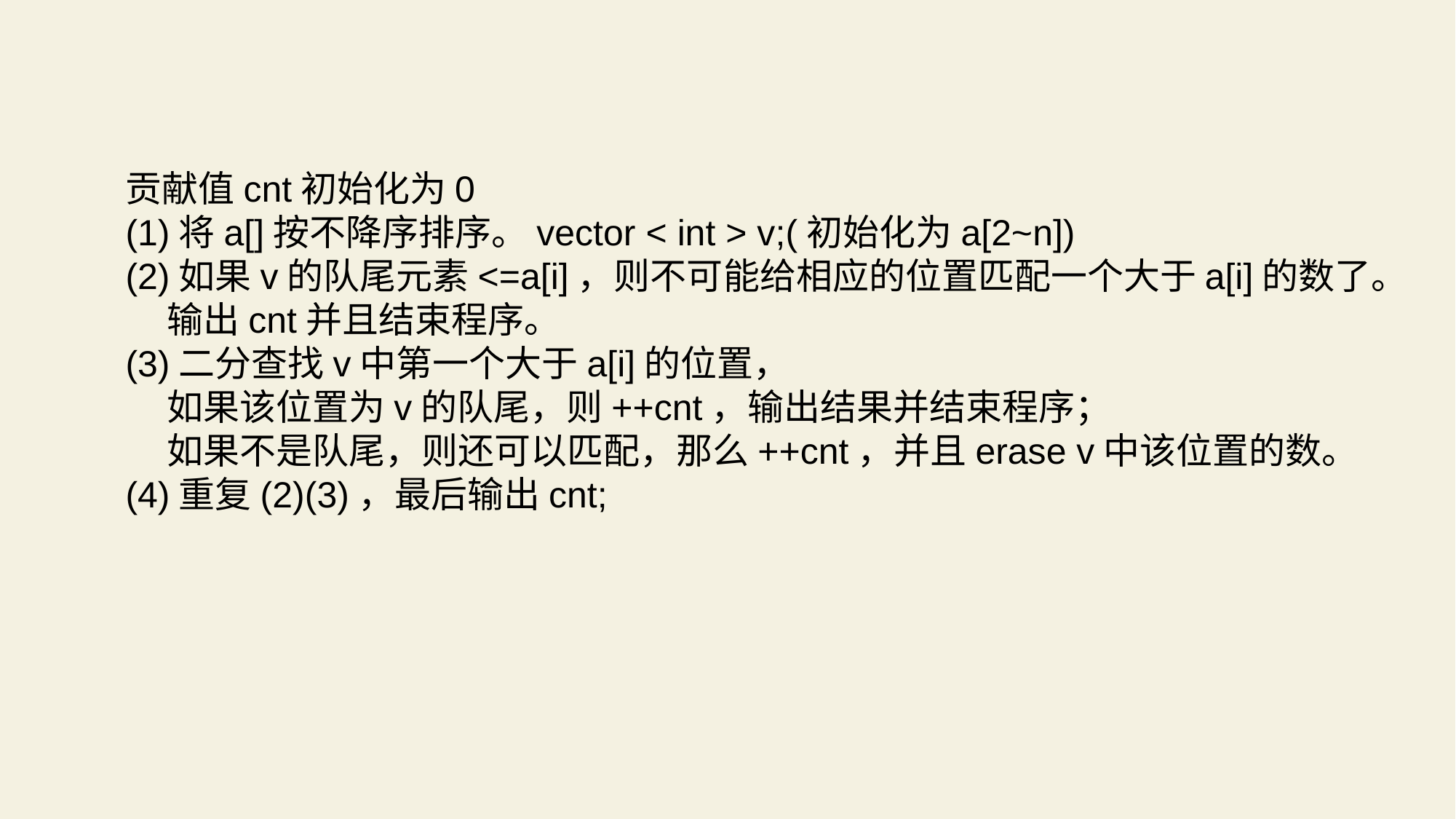

贡献值cnt初始化为0
(1)将a[]按不降序排序。vector < int > v;(初始化为a[2~n])
(2)如果v的队尾元素<=a[i]，则不可能给相应的位置匹配一个大于a[i]的数了。
    输出cnt并且结束程序。
(3)二分查找v中第一个大于a[i]的位置，
    如果该位置为v的队尾，则++cnt，输出结果并结束程序；
    如果不是队尾，则还可以匹配，那么++cnt，并且erase v中该位置的数。
(4)重复(2)(3)，最后输出cnt;